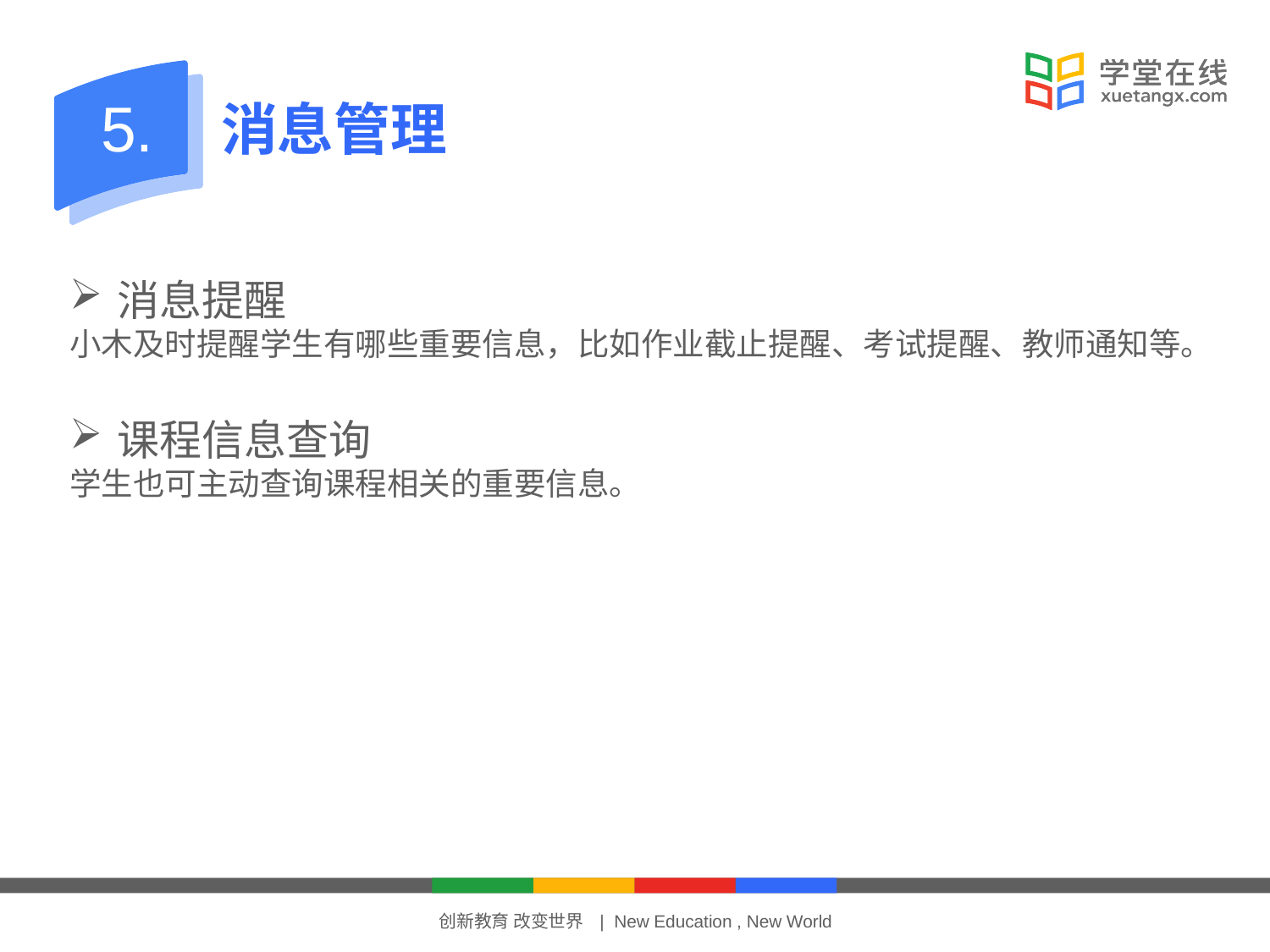

5.
消息管理
消息提醒
小木及时提醒学生有哪些重要信息，比如作业截止提醒、考试提醒、教师通知等。
课程信息查询
学生也可主动查询课程相关的重要信息。